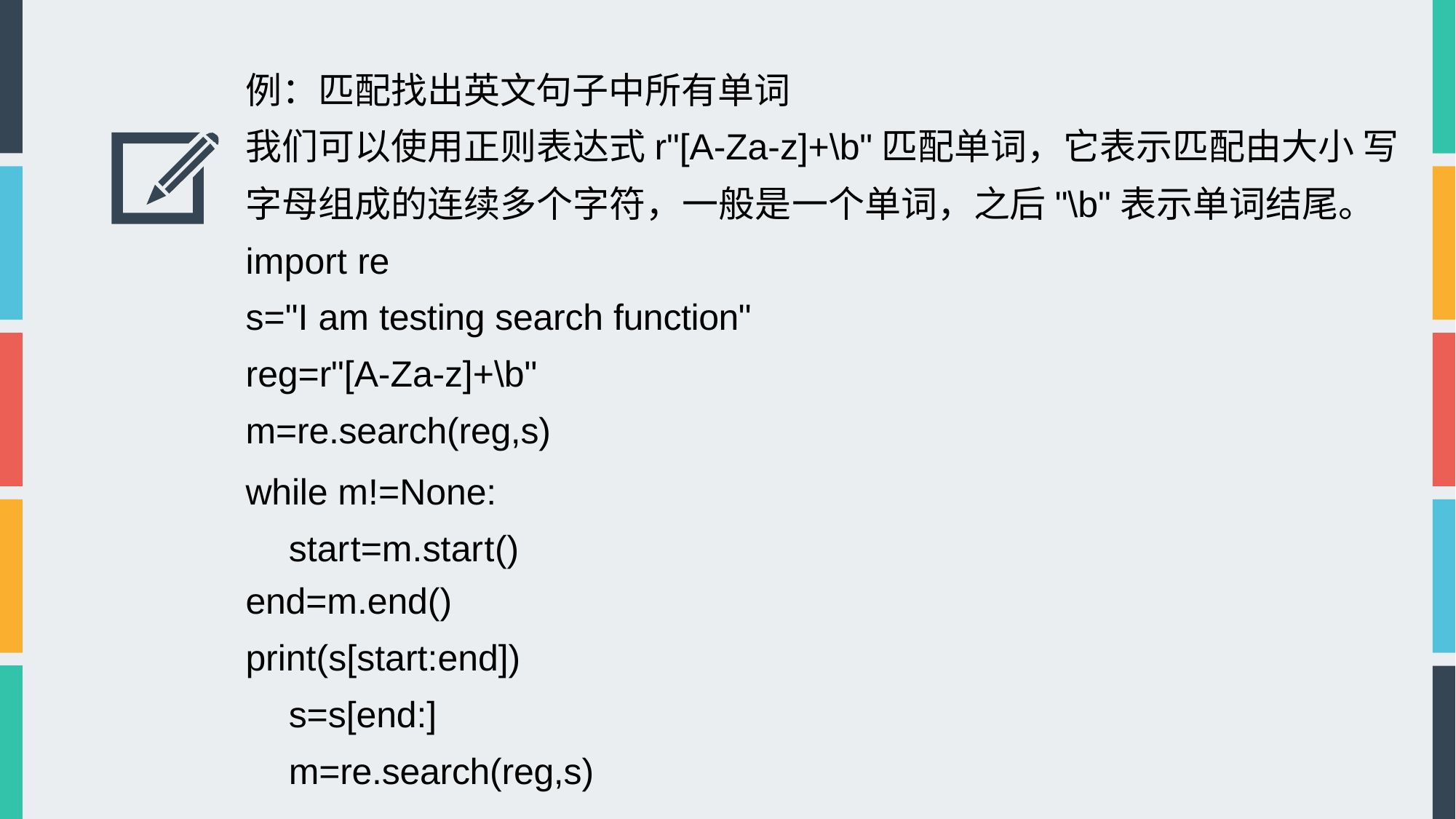

例：匹配找出英文句子中所有单词
我们可以使用正则表达式r"[A-Za-z]+\b"匹配单词，它表示匹配由大小 写字母组成的连续多个字符，一般是一个单词，之后"\b"表示单词结尾。  import re
s="I am testing search function"  reg=r"[A-Za-z]+\b"  m=re.search(reg,s)
while m!=None:  start=m.start()
end=m.end()
print(s[start:end])  s=s[end:]  m=re.search(reg,s)